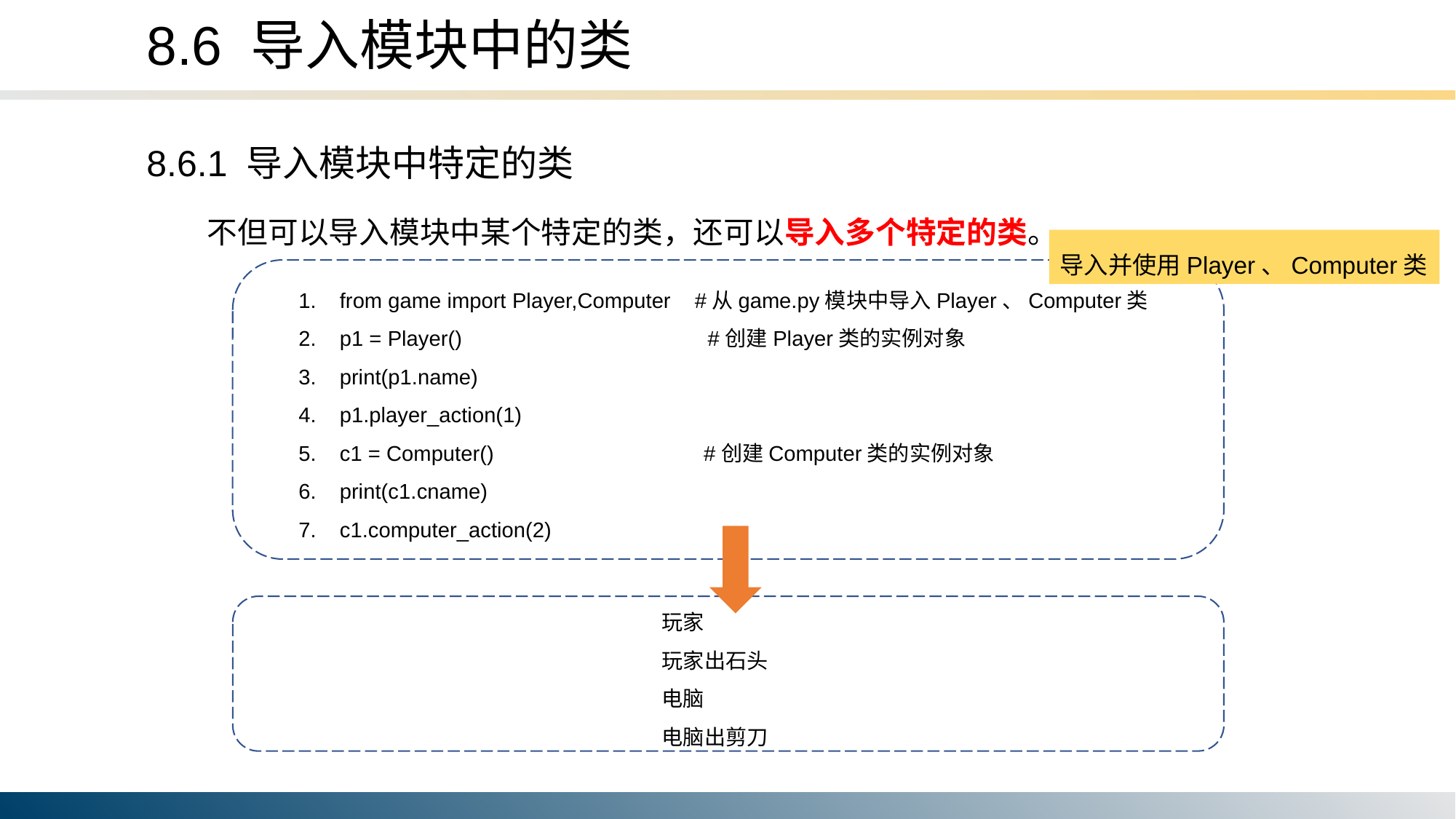

8.6 导入模块中的类
8.6.1 导入模块中特定的类
不但可以导入模块中某个特定的类，还可以导入多个特定的类。
导入并使用Player、Computer类

from game import Player,Computer    #从game.py模块中导入Player、Computer类
p1 = Player()                                         #创建Player类的实例对象
print(p1.name)
p1.player_action(1)
c1 = Computer()                                   #创建Computer类的实例对象
print(c1.cname)
c1.computer_action(2)

玩家
玩家出石头
电脑
电脑出剪刀